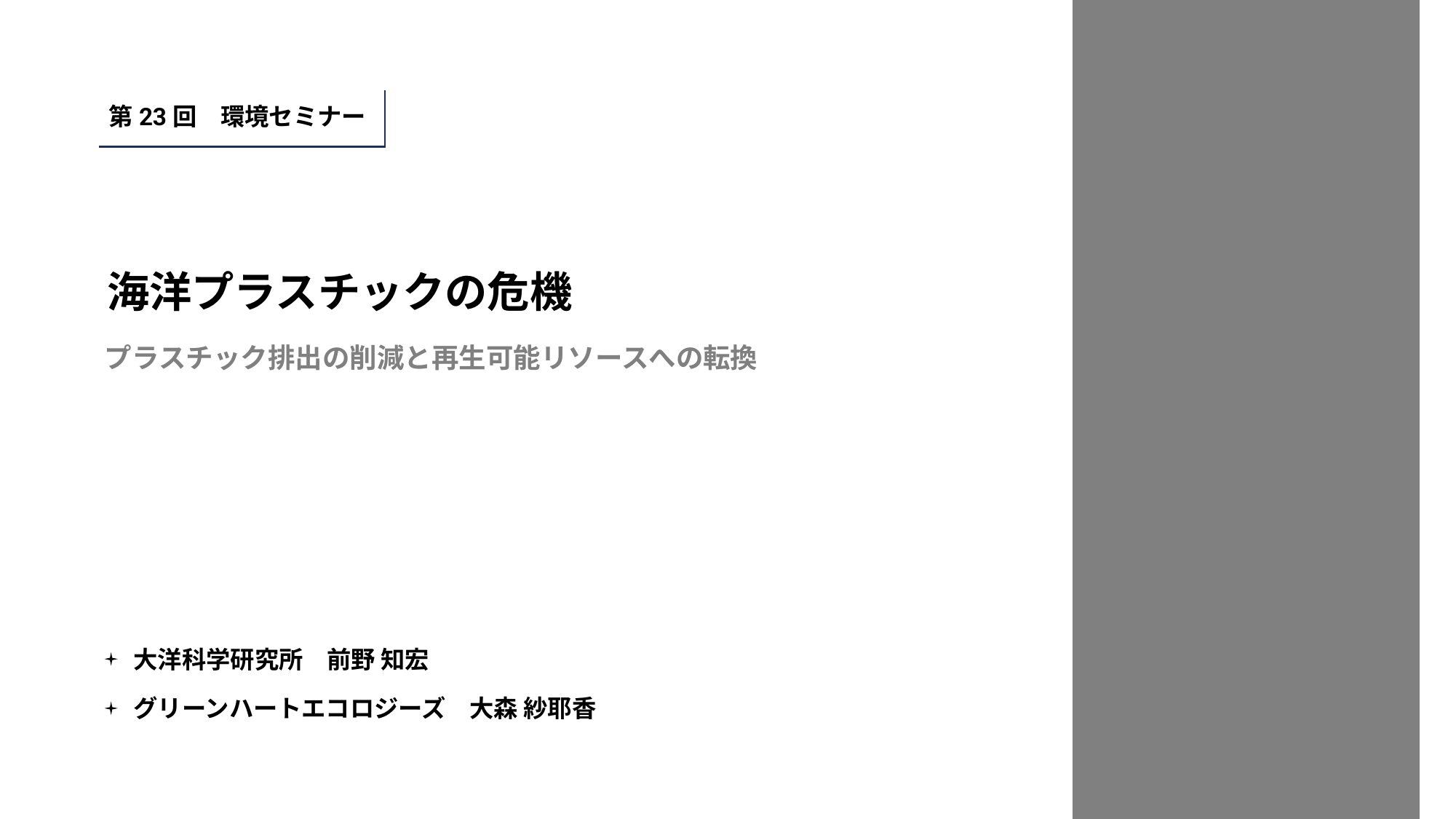

第23回　環境セミナー
海洋プラスチックの危機
プラスチック排出の削減と再生可能リソースへの転換
大洋科学研究所　前野 知宏

グリーンハートエコロジーズ　大森 紗耶香